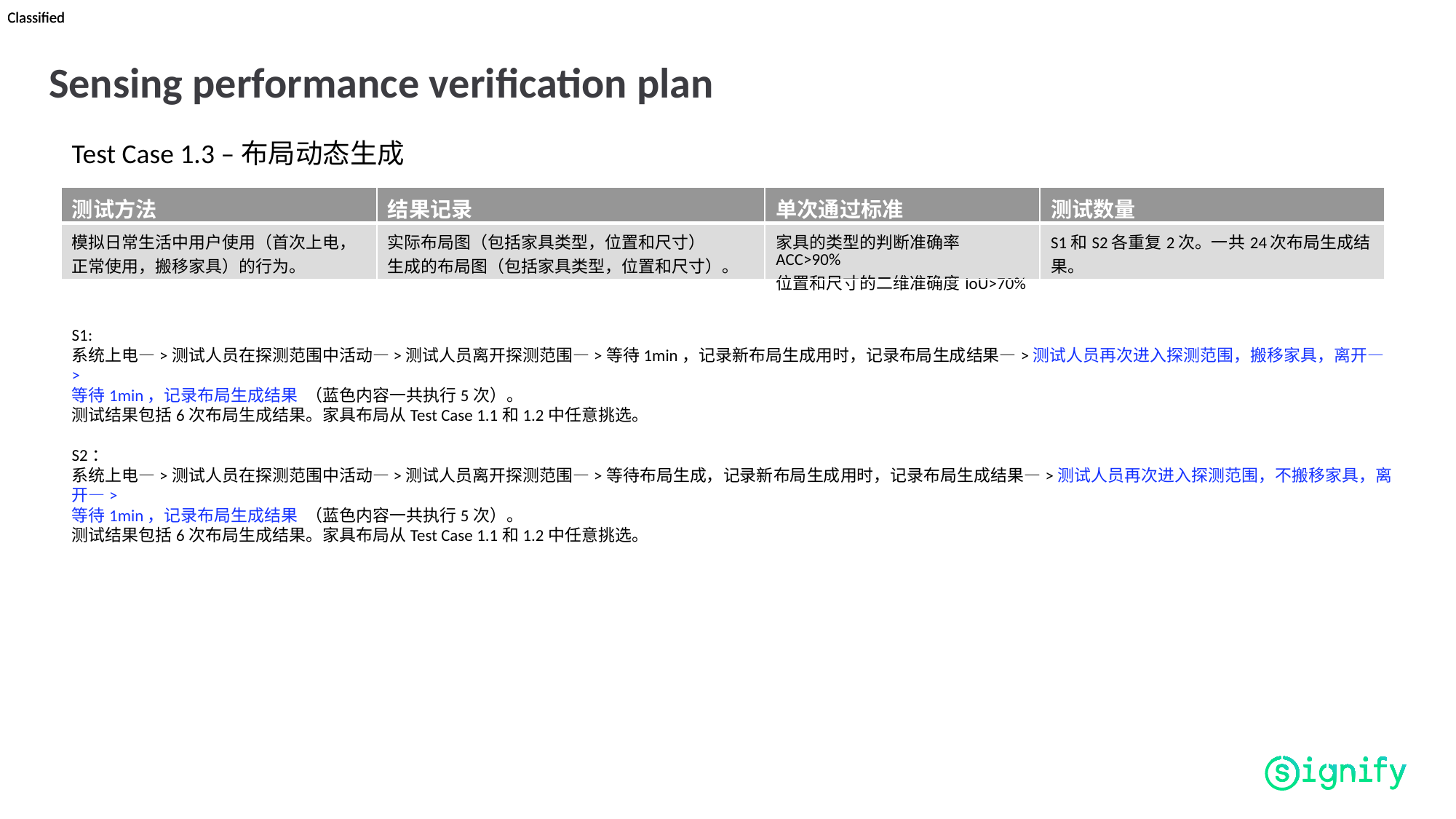

# Sensing performance verification plan
Test Case 1.3 –布局动态生成
| 测试方法 | 结果记录 | 单次通过标准 | 测试数量 |
| --- | --- | --- | --- |
| 模拟日常生活中用户使用（首次上电，正常使用，搬移家具）的行为。 | 实际布局图（包括家具类型，位置和尺寸） 生成的布局图（包括家具类型，位置和尺寸）。 | 家具的类型的判断准确率ACC>90% 位置和尺寸的二维准确度IoU>70% | S1和S2各重复2次。一共24次布局生成结果。 |
S1:
系统上电—>测试人员在探测范围中活动—>测试人员离开探测范围—>等待1min，记录新布局生成用时，记录布局生成结果—>测试人员再次进入探测范围，搬移家具，离开—>
等待1min，记录布局生成结果  （蓝色内容一共执行5次）。
测试结果包括6次布局生成结果。家具布局从Test Case 1.1和1.2中任意挑选。

S2：
系统上电—>测试人员在探测范围中活动—>测试人员离开探测范围—>等待布局生成，记录新布局生成用时，记录布局生成结果—>测试人员再次进入探测范围，不搬移家具，离开—>
等待1min，记录布局生成结果  （蓝色内容一共执行5次）。
测试结果包括6次布局生成结果。家具布局从Test Case 1.1和1.2中任意挑选。